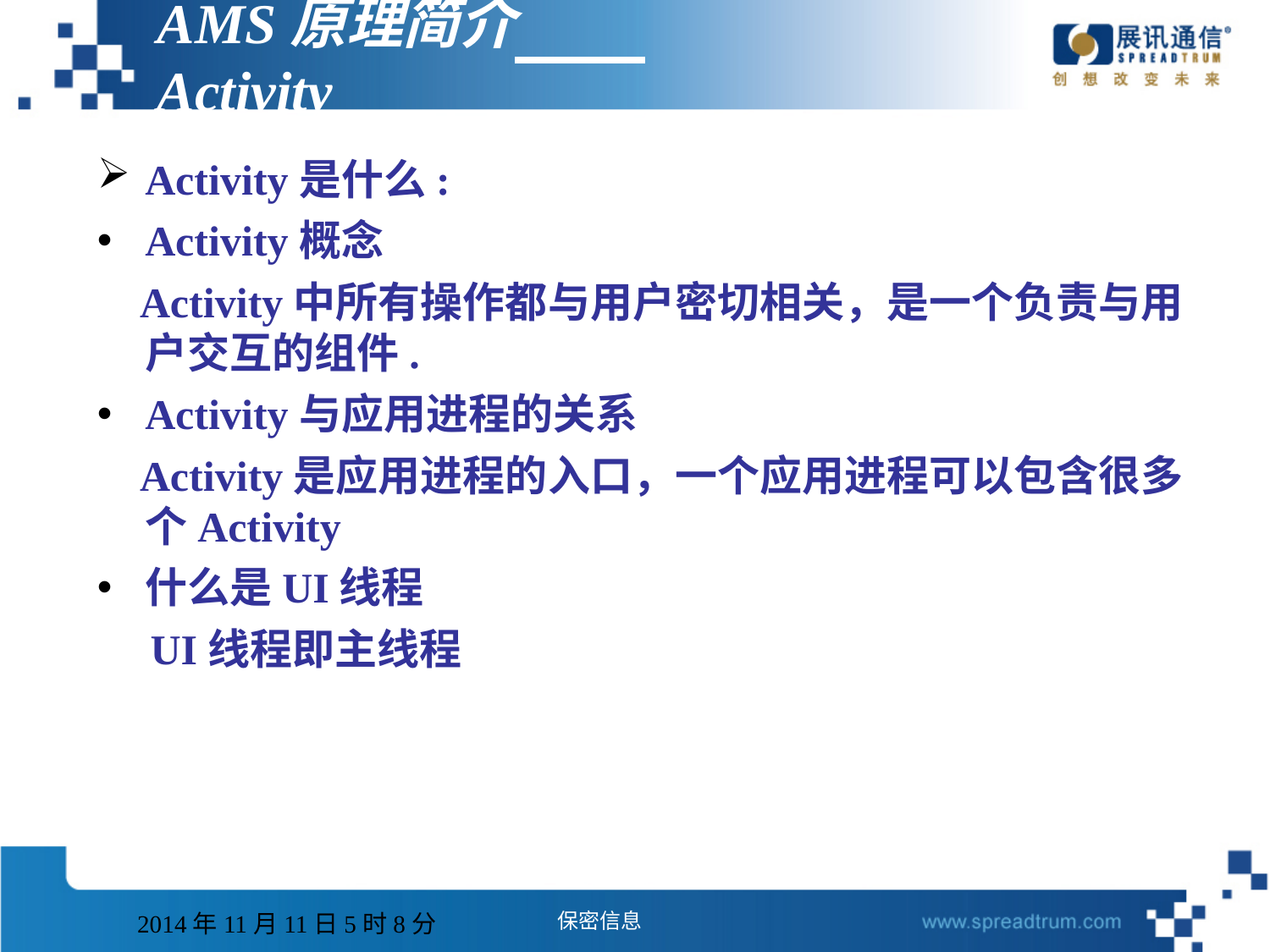

# AMS原理简介            Activity
Activity是什么:
Activity概念
    Activity中所有操作都与用户密切相关，是一个负责与用户交互的组件.
Activity与应用进程的关系
    Activity是应用进程的入口，一个应用进程可以包含很多个Activity
什么是UI线程
     UI线程即主线程
2014年11月11日5时8分